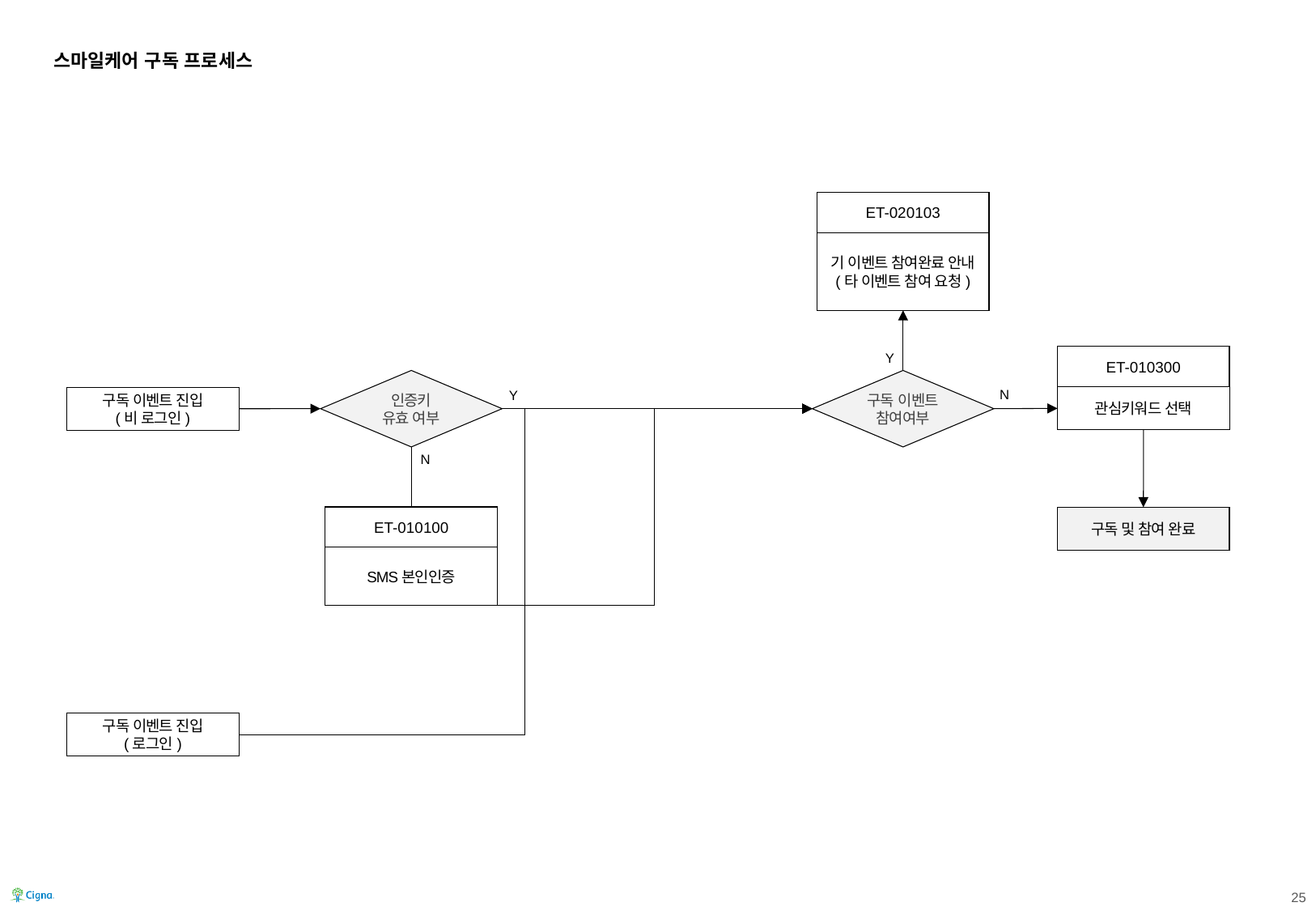

스마일케어 구독 프로세스
ET-020103
기 이벤트 참여완료 안내
(타 이벤트 참여 요청)
Y
ET-010300
인증키
유효 여부
구독 이벤트
참여여부
N
Y
관심키워드 선택
구독 이벤트 진입
(비 로그인)
N
ET-010100
구독 및 참여 완료
SMS본인인증
구독 이벤트 진입
(로그인)